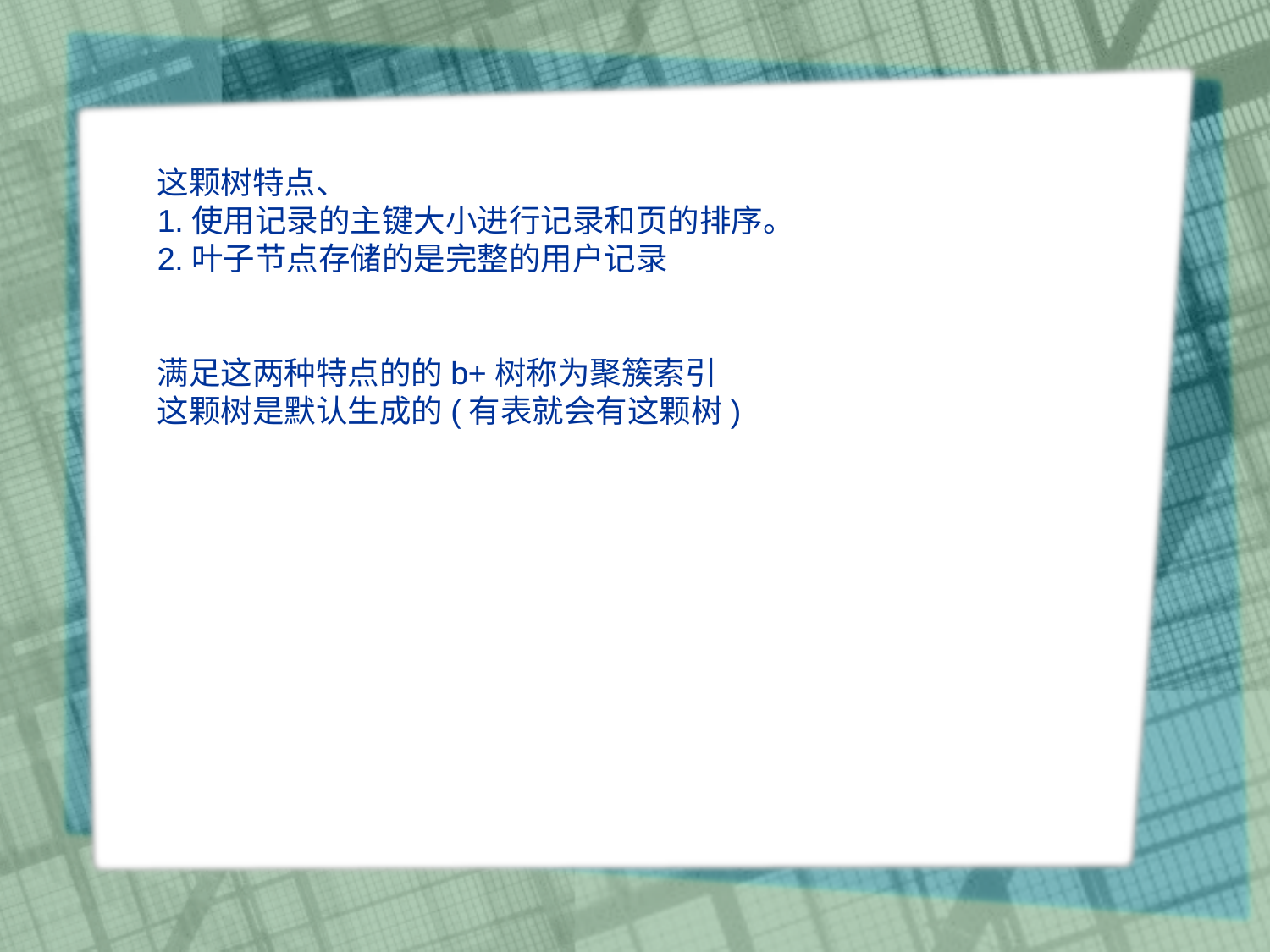

这颗树特点、
1.使用记录的主键大小进行记录和页的排序。
2.叶子节点存储的是完整的用户记录

满足这两种特点的的b+树称为聚簇索引
这颗树是默认生成的(有表就会有这颗树)